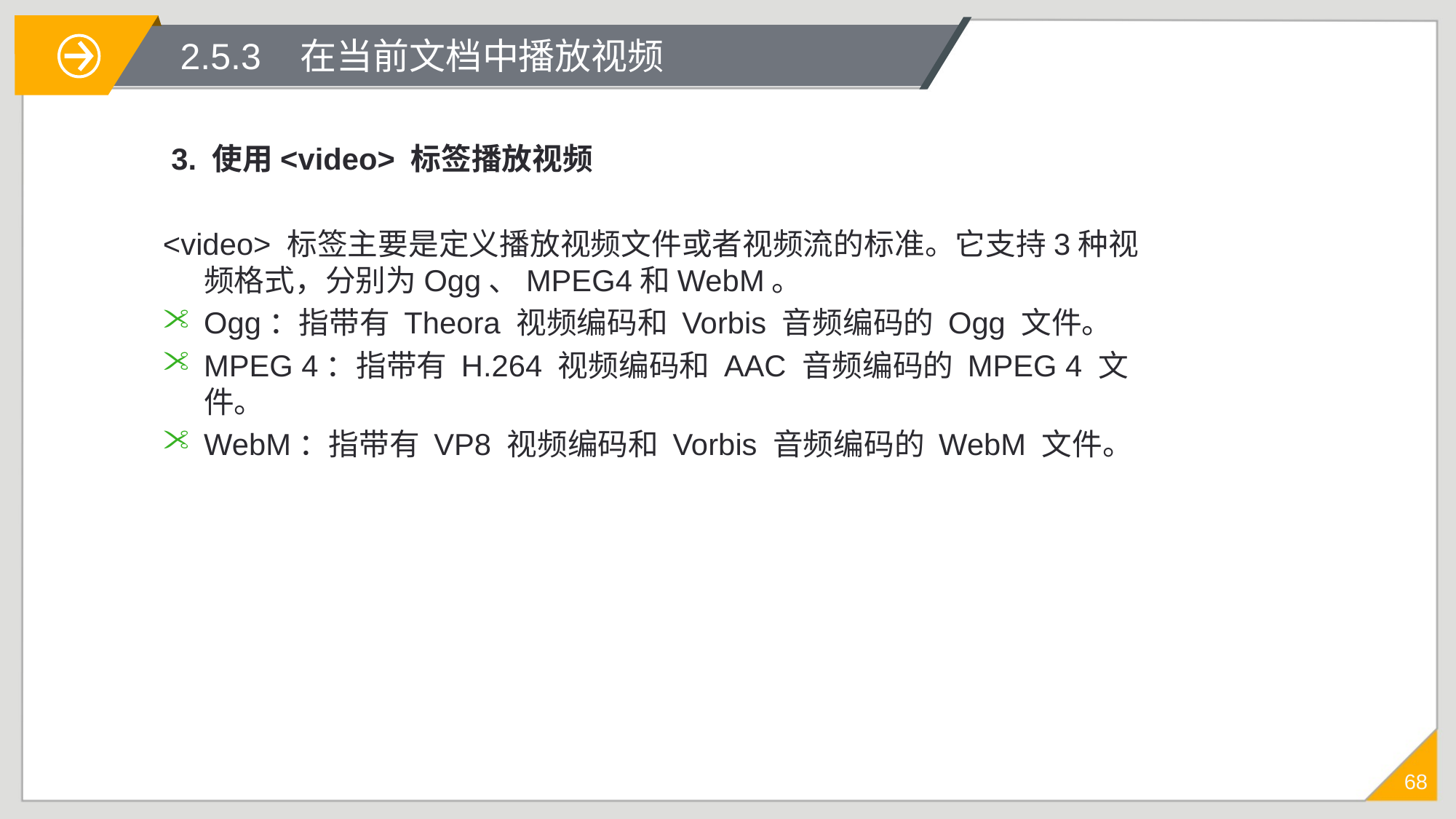

2.5.3   在当前文档中播放视频
 3. 使用<video> 标签播放视频

<video> 标签主要是定义播放视频文件或者视频流的标准。它支持3种视频格式，分别为Ogg、MPEG4和WebM。
Ogg：指带有 Theora 视频编码和 Vorbis 音频编码的 Ogg 文件。
MPEG 4：指带有 H.264 视频编码和 AAC 音频编码的 MPEG 4 文件。
WebM：指带有 VP8 视频编码和 Vorbis 音频编码的 WebM 文件。